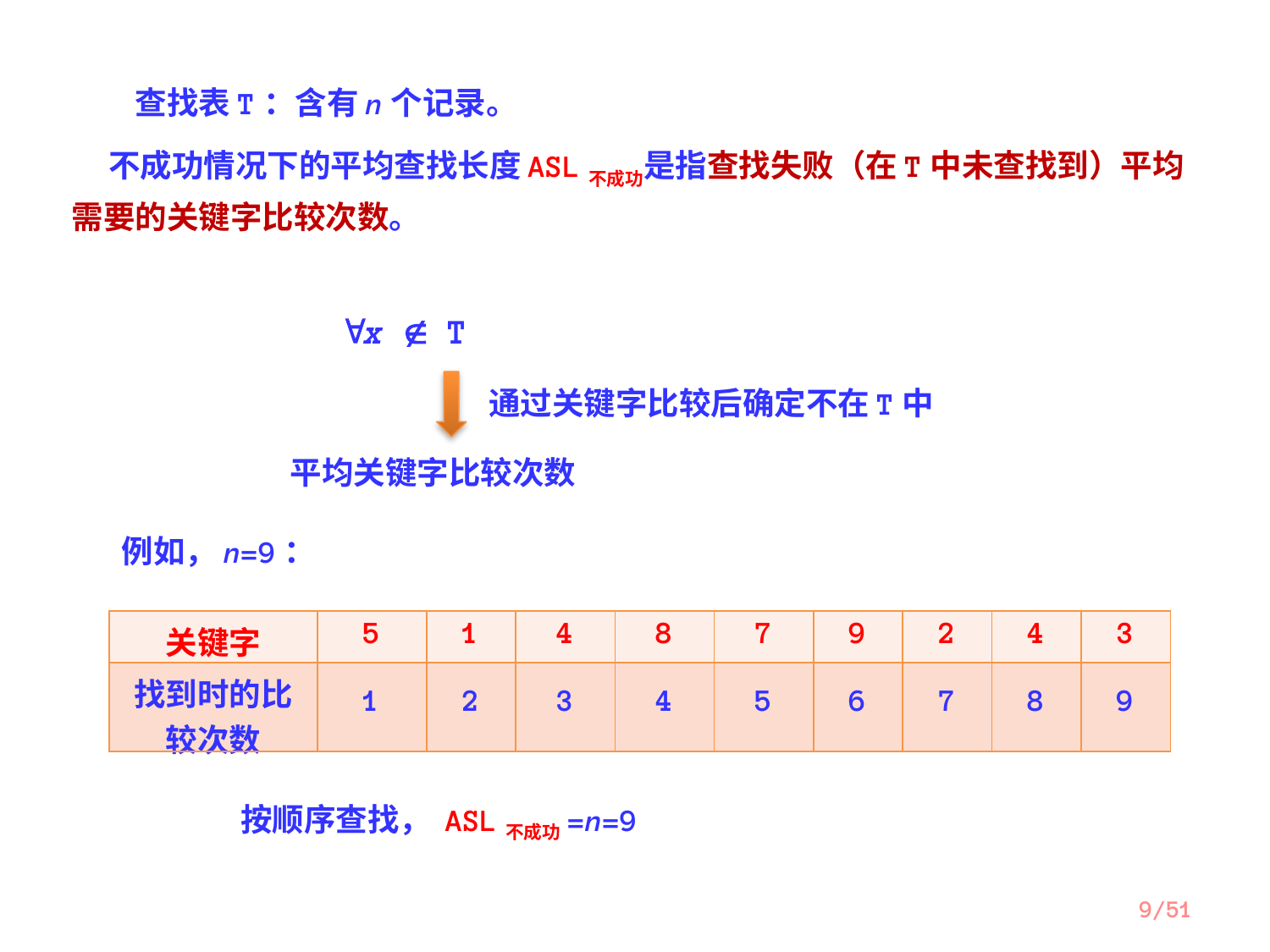

查找表T：含有n个记录。
    不成功情况下的平均查找长度ASL不成功是指查找失败（在T中未查找到）平均需要的关键字比较次数。
∀x ∉ T

通过关键字比较后确定不在T中
平均关键字比较次数
例如，n=9：
| 关键字 | 5 | 1 | 4 | 8 | 7 | 9 | 2 | 4 | 3 |
| --- | --- | --- | --- | --- | --- | --- | --- | --- | --- |
| 找到时的比较次数 | 1 | 2 | 3 | 4 | 5 | 6 | 7 | 8 | 9 |
按顺序查找， ASL不成功=n=9
9/51